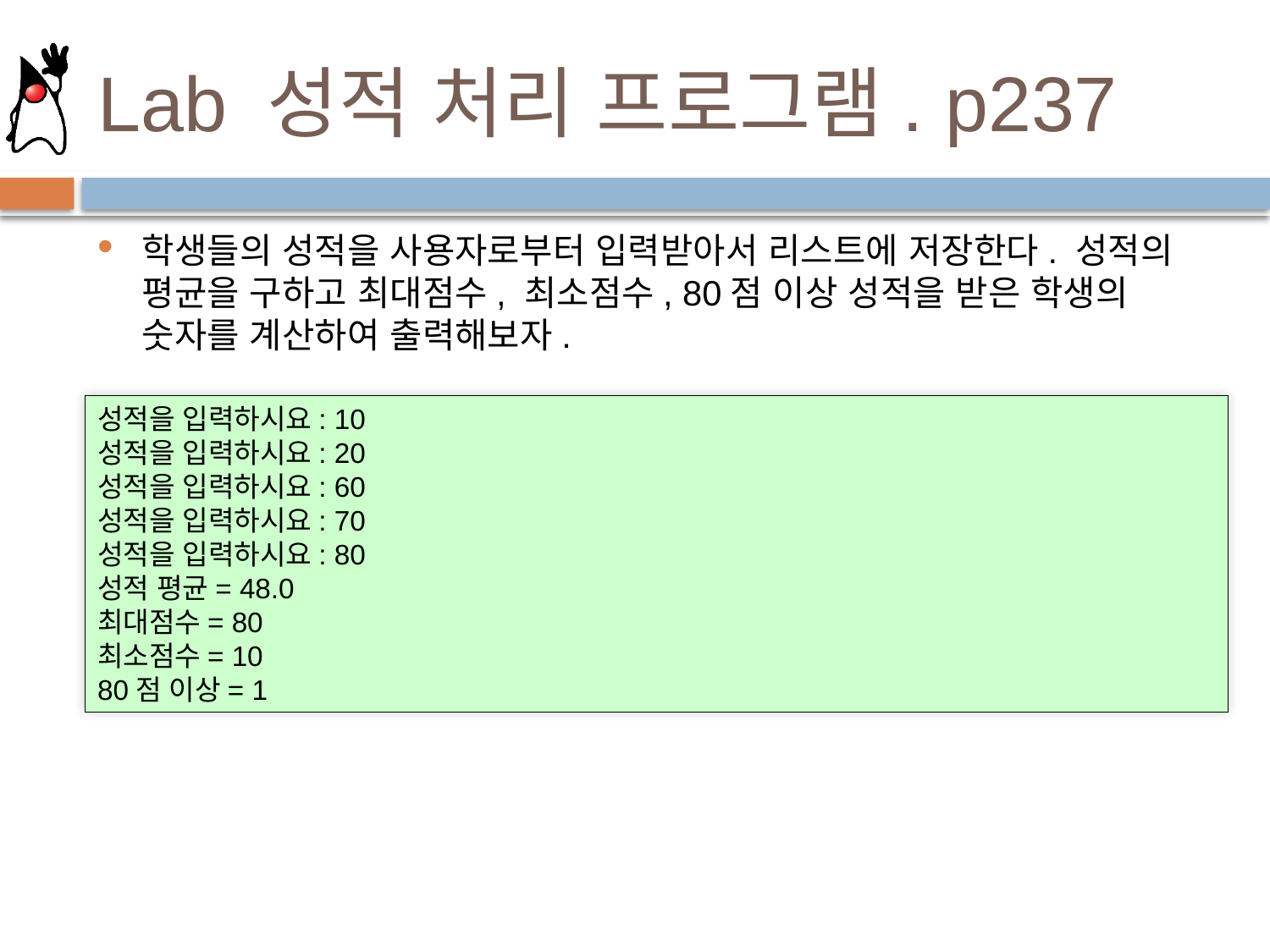

# Lab 성적 처리 프로그램. p237
학생들의 성적을 사용자로부터 입력받아서 리스트에 저장한다. 성적의 평균을 구하고 최대점수, 최소점수, 80점 이상 성적을 받은 학생의 숫자를 계산하여 출력해보자.

성적을 입력하시요: 10
성적을 입력하시요: 20
성적을 입력하시요: 60
성적을 입력하시요: 70
성적을 입력하시요: 80
성적 평균= 48.0
최대점수= 80
최소점수= 10
80점 이상= 1